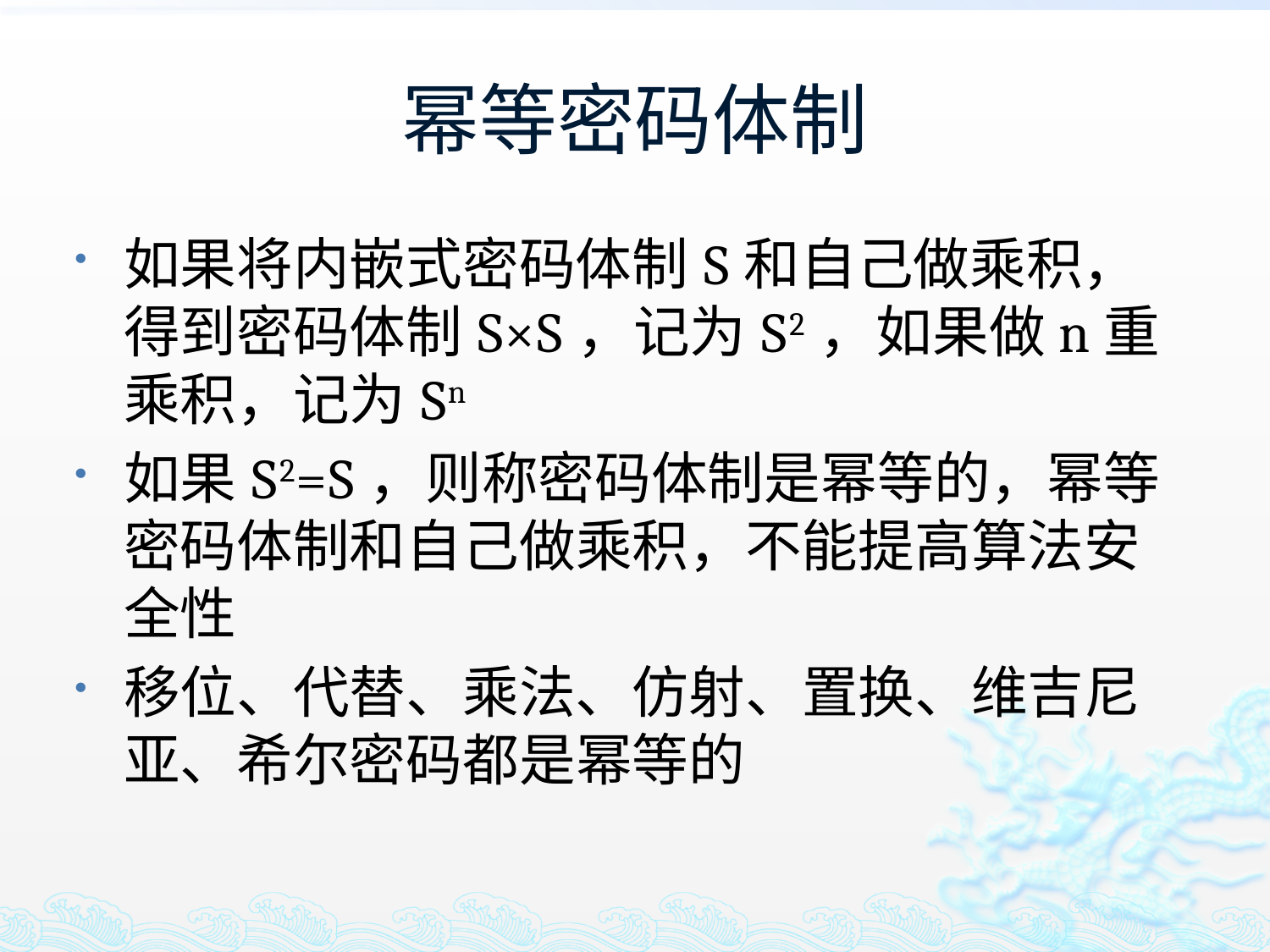

# 幂等密码体制
如果将内嵌式密码体制S和自己做乘积，得到密码体制S×S，记为S2，如果做n重乘积，记为Sn
如果S2=S，则称密码体制是幂等的，幂等密码体制和自己做乘积，不能提高算法安全性
移位、代替、乘法、仿射、置换、维吉尼亚、希尔密码都是幂等的